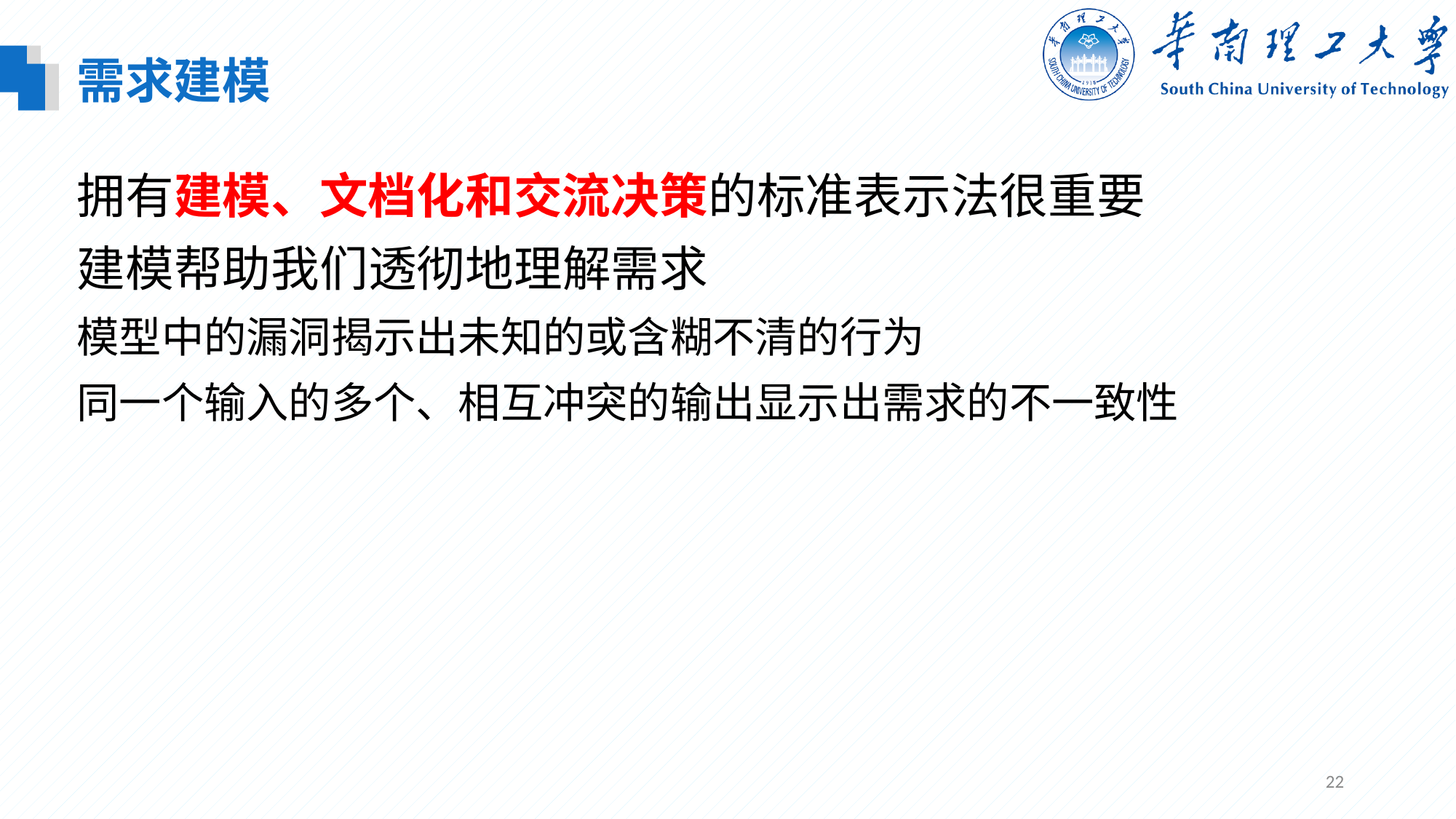

需求建模
拥有建模、文档化和交流决策的标准表示法很重要
建模帮助我们透彻地理解需求
模型中的漏洞揭示出未知的或含糊不清的行为
同一个输入的多个、相互冲突的输出显示出需求的不一致性
22